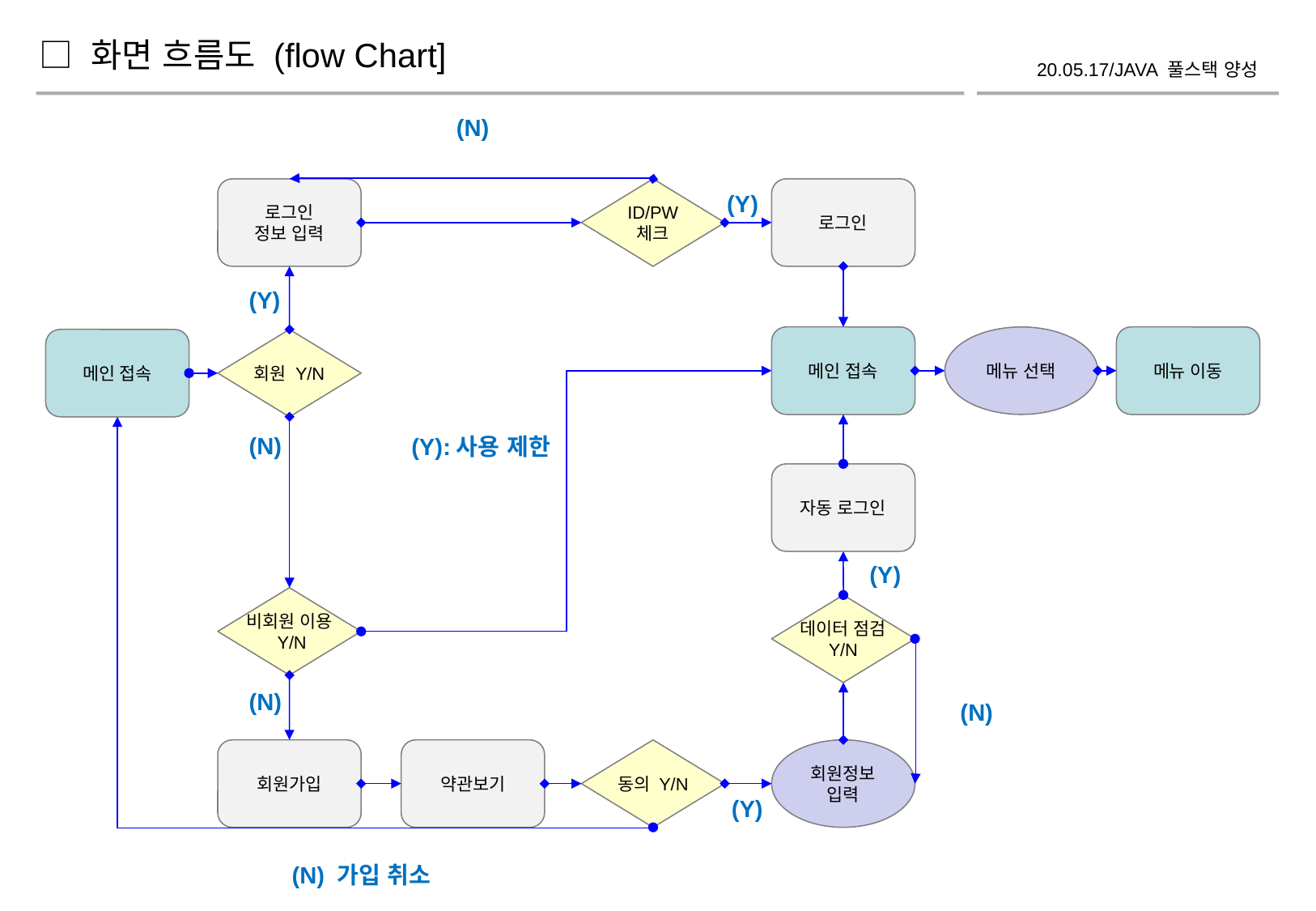

□ 화면 흐름도 (flow Chart]
20.05.17/JAVA 풀스택 양성

(N)
로그인
정보 입력
ID/PW
체크
로그인
(Y)
(Y)
메인 접속
메뉴 선택
메뉴 이동
메인 접속
회원 Y/N
(N)
(Y):사용 제한
자동 로그인
(Y)
비회원 이용
 Y/N
데이터 점검
Y/N
(N)
(N)
회원가입
약관보기
동의 Y/N
회원정보
입력
(Y)
(N) 가입 취소